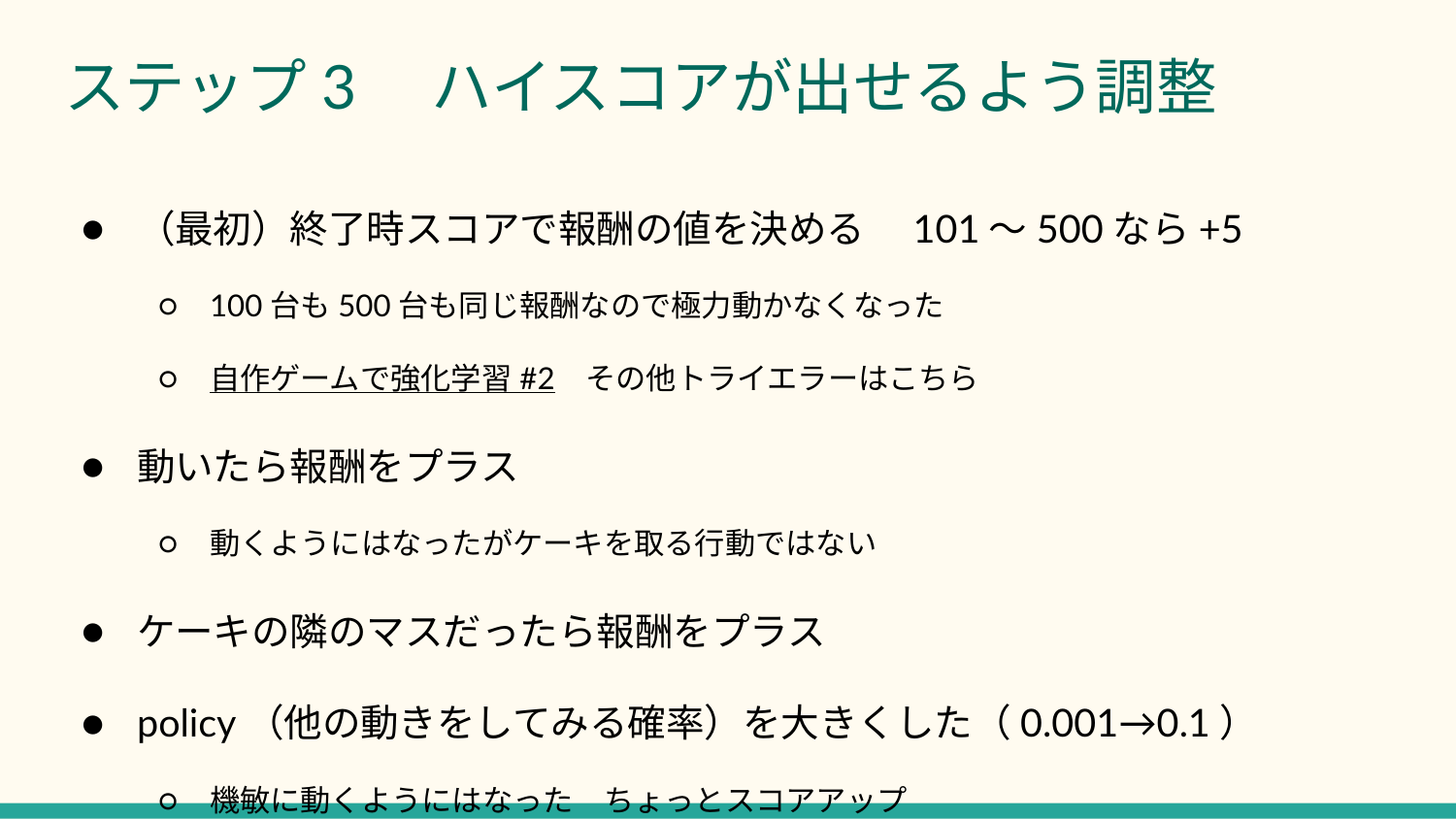

# ステップ3　ハイスコアが出せるよう調整
（最初）終了時スコアで報酬の値を決める　101〜500なら+5
100台も500台も同じ報酬なので極力動かなくなった
自作ゲームで強化学習 #2　その他トライエラーはこちら
動いたら報酬をプラス
動くようにはなったがケーキを取る行動ではない
ケーキの隣のマスだったら報酬をプラス
policy（他の動きをしてみる確率）を大きくした（0.001→0.1）
機敏に動くようにはなった　ちょっとスコアアップ